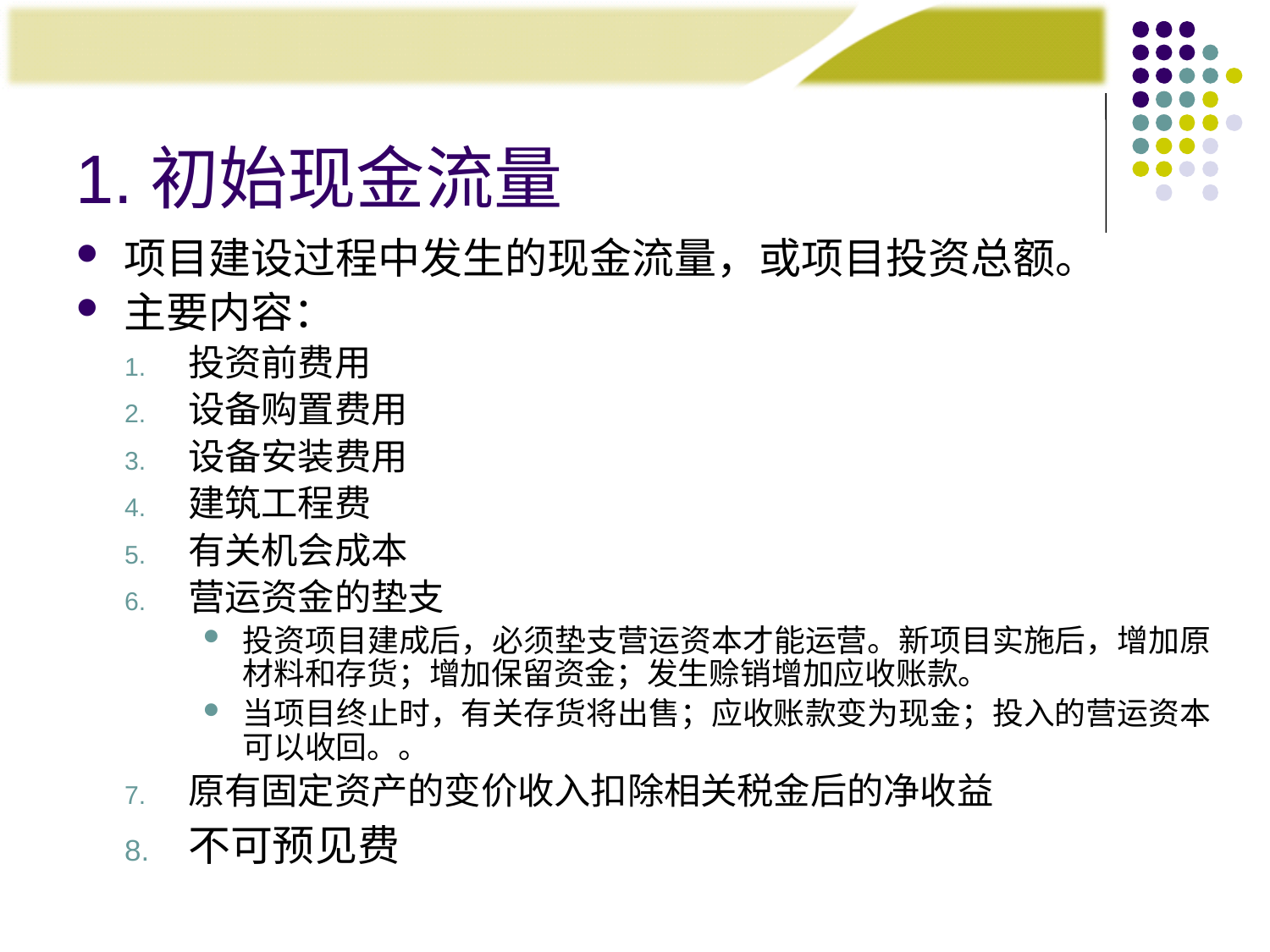

1.初始现金流量
项目建设过程中发生的现金流量，或项目投资总额。
主要内容：
投资前费用
设备购置费用
设备安装费用
建筑工程费
有关机会成本
营运资金的垫支
投资项目建成后，必须垫支营运资本才能运营。新项目实施后，增加原材料和存货；增加保留资金；发生赊销增加应收账款。
当项目终止时，有关存货将出售；应收账款变为现金；投入的营运资本可以收回。。
原有固定资产的变价收入扣除相关税金后的净收益
不可预见费